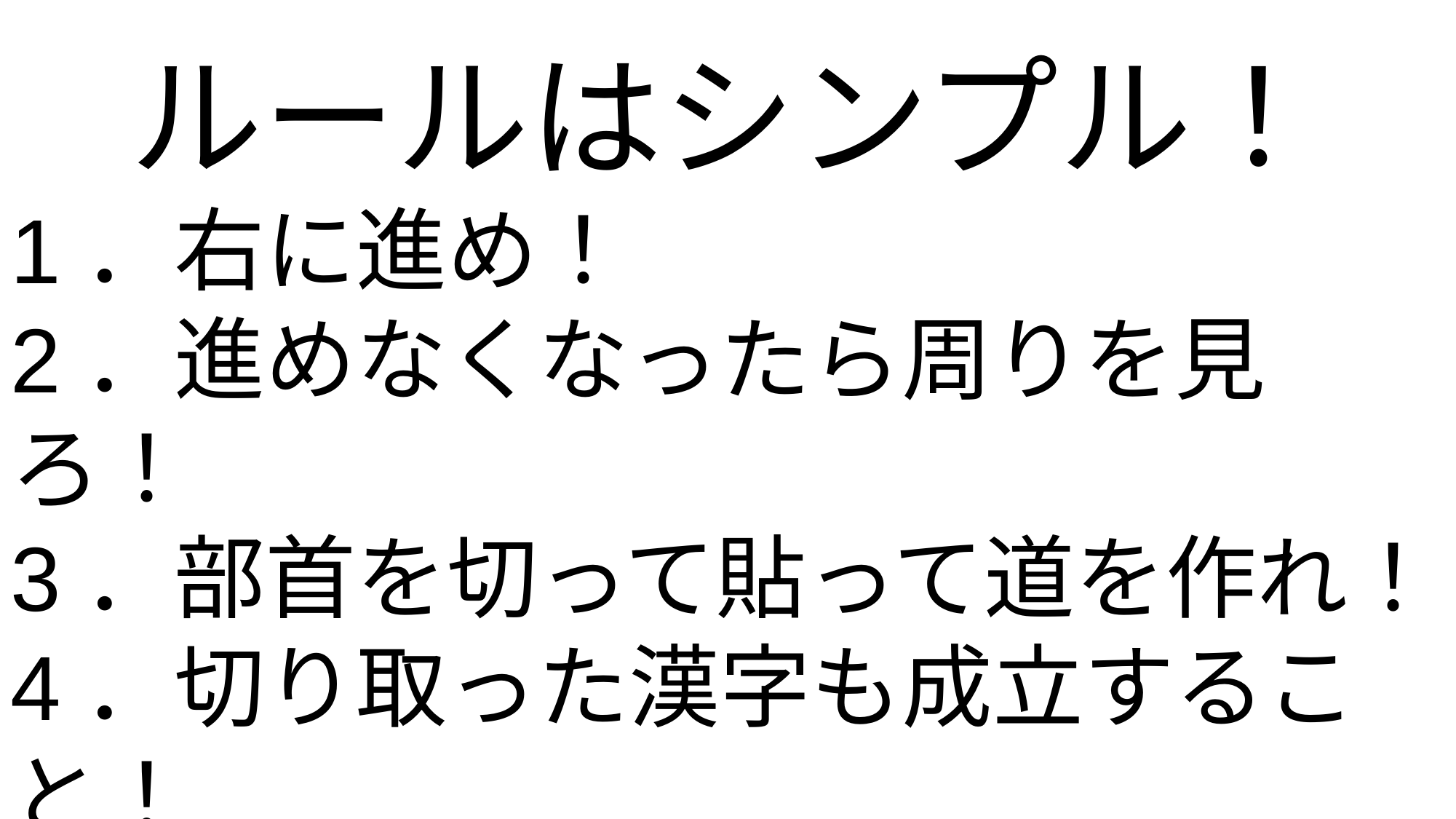

ルールはシンプル！
1．右に進め！
2．進めなくなったら周りを見ろ！
3．部首を切って貼って道を作れ！
4．切り取った漢字も成立すること！
5．3のことをキットペッタンと呼ぶこと！